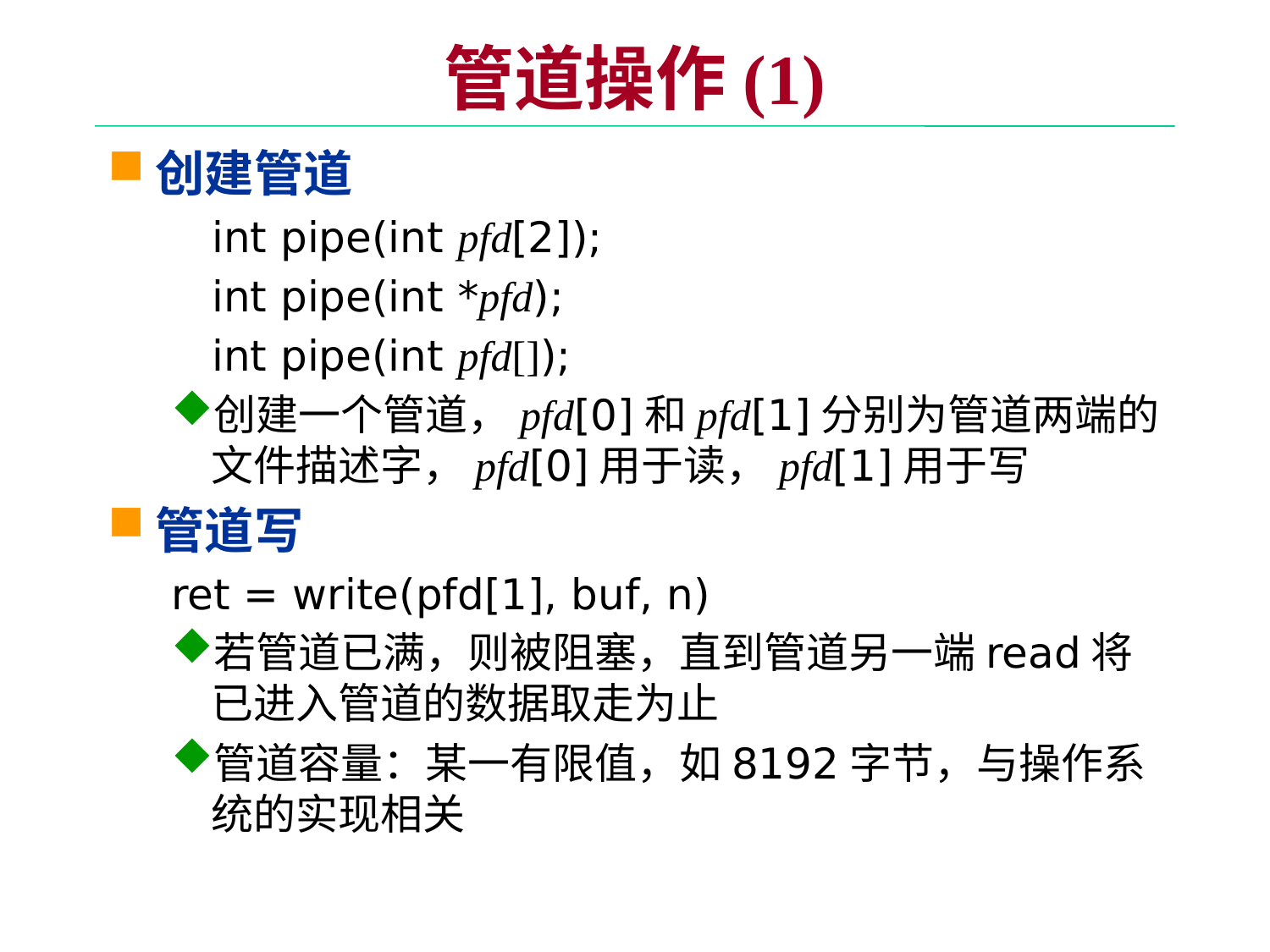

# 管道操作(1)
创建管道
   int pipe(int pfd[2]);
   int pipe(int *pfd);
   int pipe(int pfd[]);
创建一个管道，pfd[0]和pfd[1]分别为管道两端的文件描述字，pfd[0]用于读，pfd[1]用于写
管道写
ret = write(pfd[1], buf, n)
若管道已满，则被阻塞，直到管道另一端read将已进入管道的数据取走为止
管道容量：某一有限值，如8192字节，与操作系统的实现相关